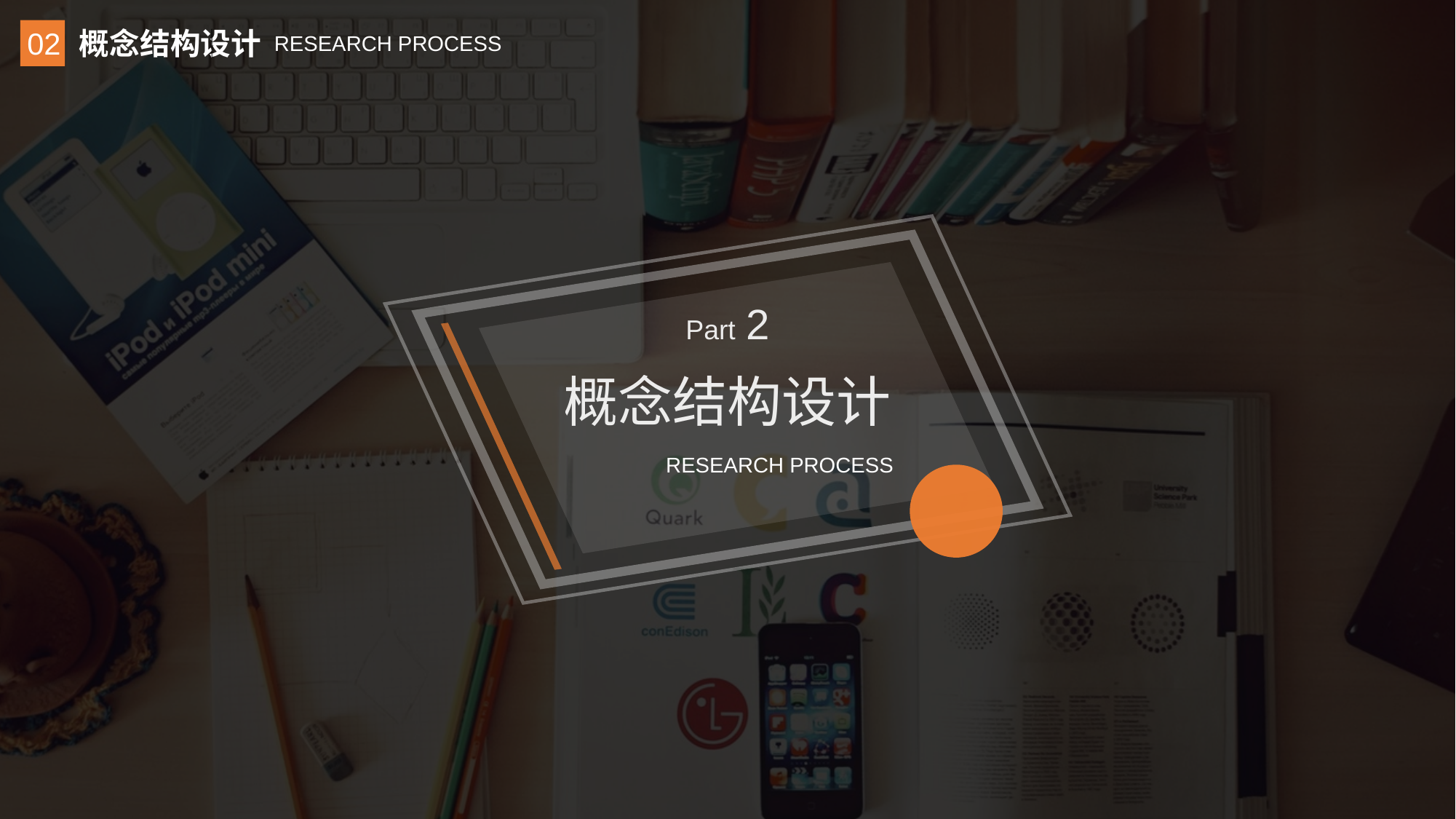

02
概念结构设计

 RESEARCH PROCESS

Part 2
概念结构设计

 RESEARCH PROCESS